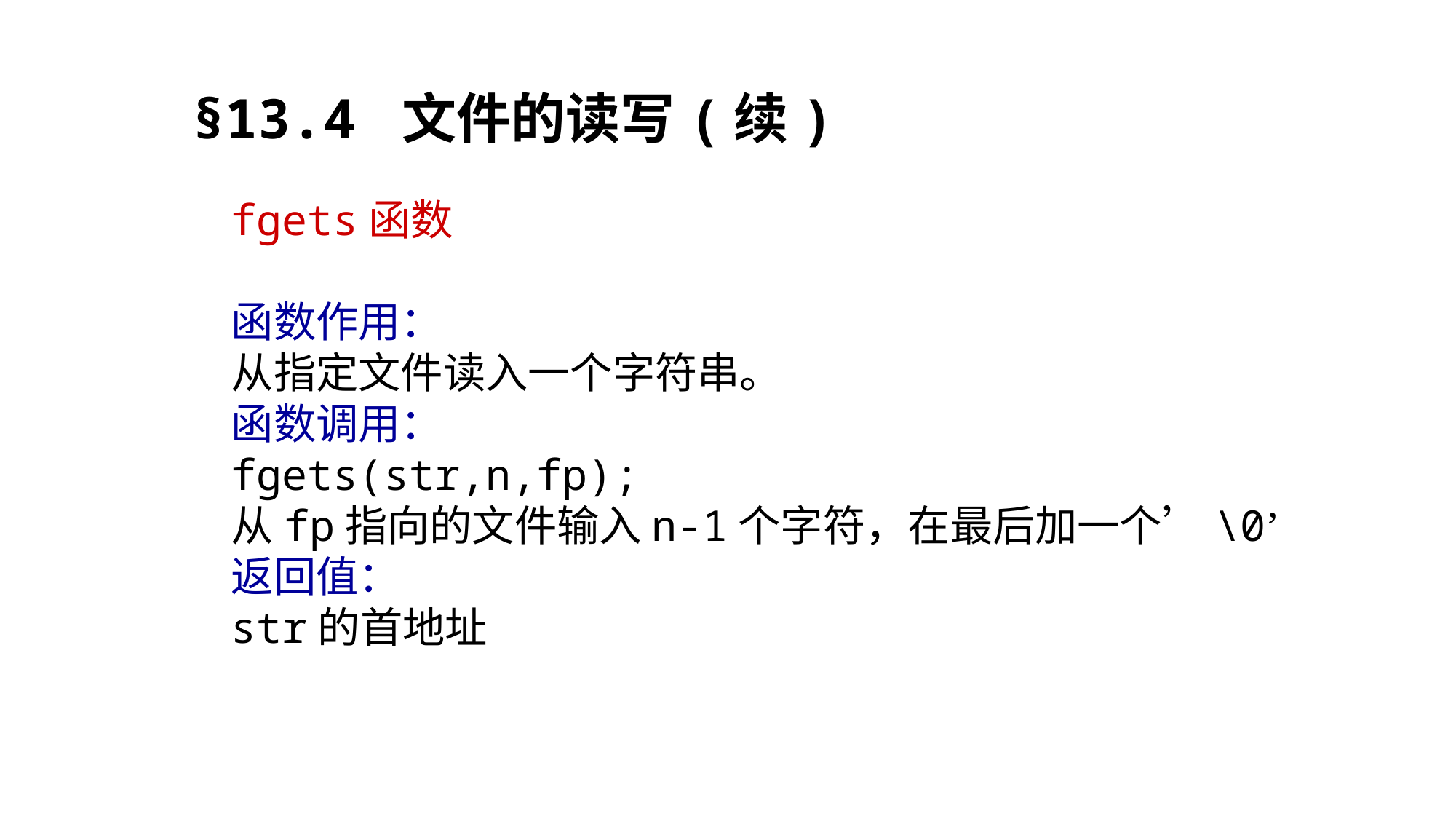

§13.4 文件的读写(续)
fgets函数

函数作用：
从指定文件读入一个字符串。
函数调用：
fgets(str,n,fp);
从fp指向的文件输入n-1个字符，在最后加一个’\0’
返回值：
str的首地址